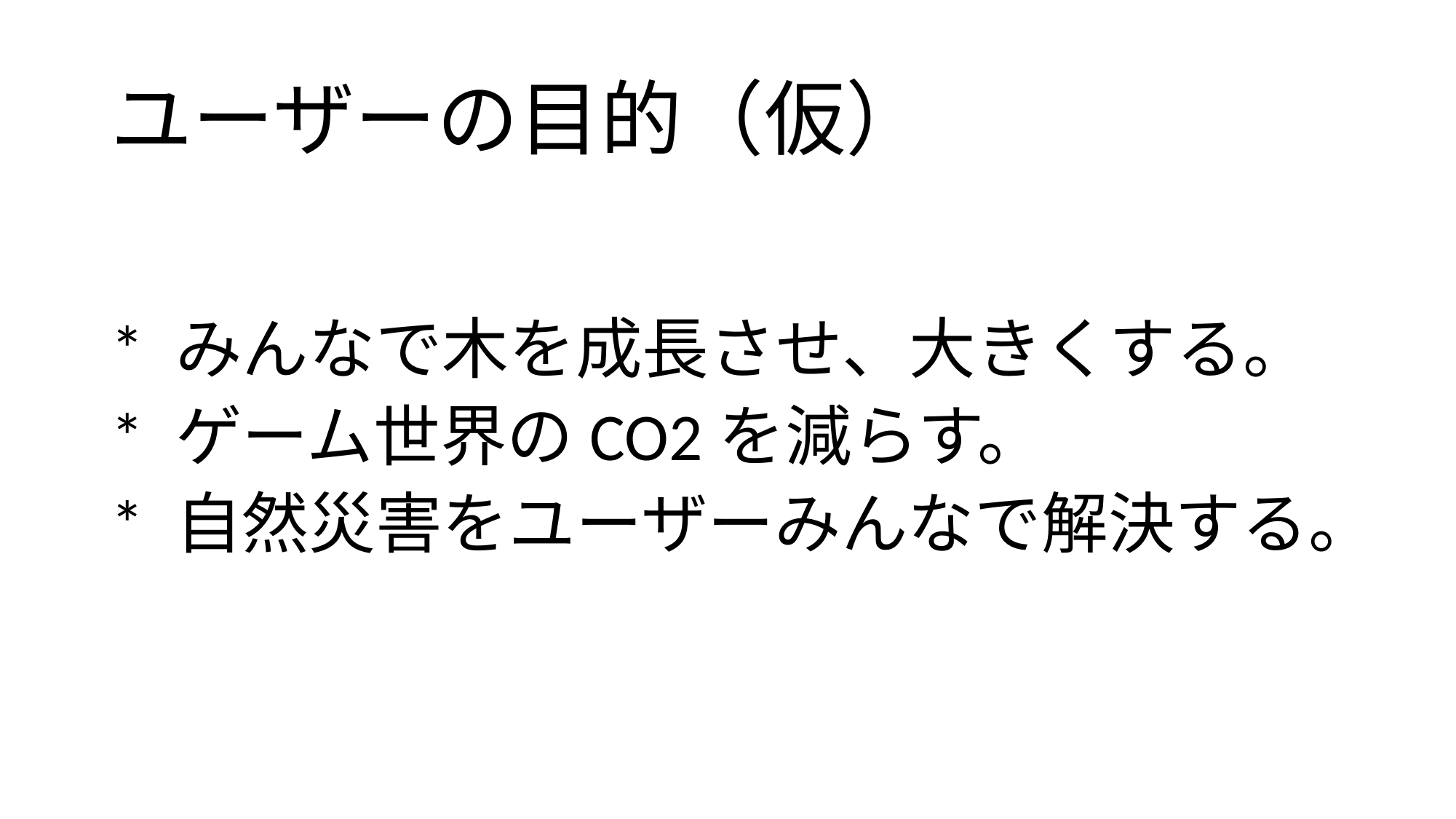

# ユーザーの目的（仮）
* みんなで木を成長させ、大きくする。
* ゲーム世界のCO2を減らす。
* 自然災害をユーザーみんなで解決する。